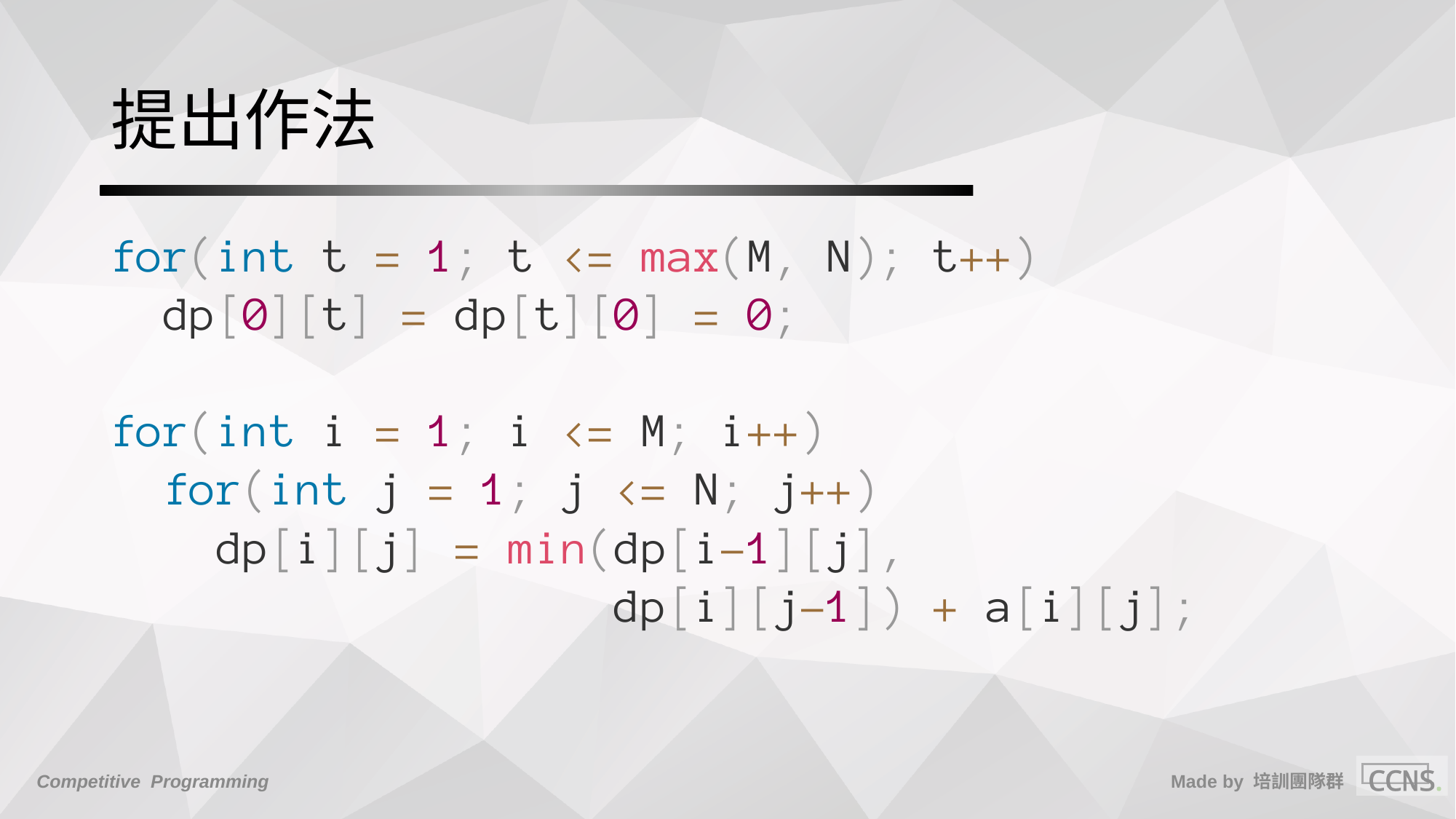

# 提出作法
for(int t = 1; t <= max(M, N); t++)
  dp[0][t] = dp[t][0] = 0;
for(int i = 1; i <= M; i++)
  for(int j = 1; j <= N; j++)
    dp[i][j] = min(dp[i-1][j],
                   dp[i][j-1]) + a[i][j];